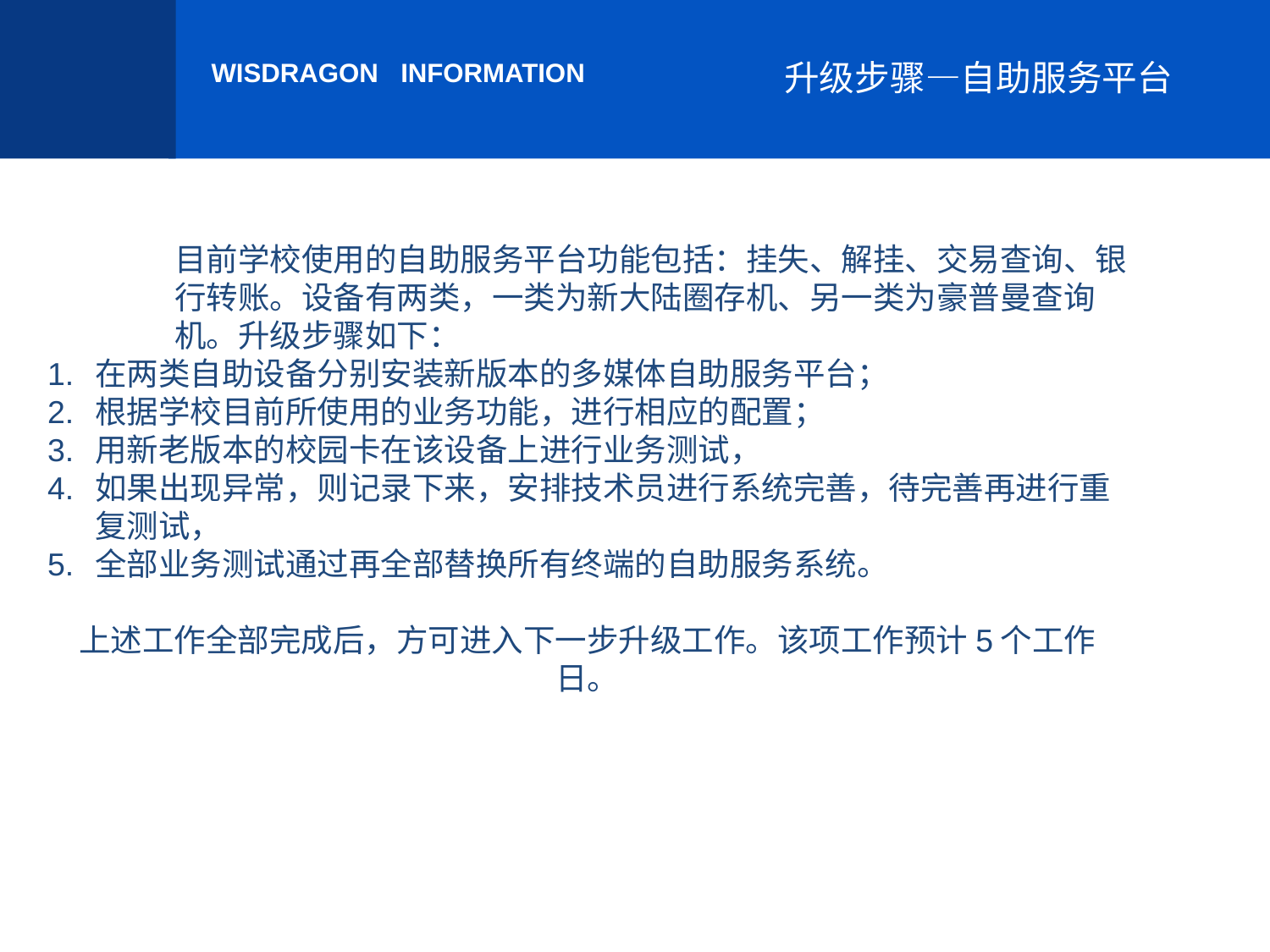

升级步骤—自助服务平台

目前学校使用的自助服务平台功能包括：挂失、解挂、交易查询、银行转账。设备有两类，一类为新大陆圈存机、另一类为豪普曼查询机。升级步骤如下：
在两类自助设备分别安装新版本的多媒体自助服务平台；
根据学校目前所使用的业务功能，进行相应的配置；
用新老版本的校园卡在该设备上进行业务测试，
如果出现异常，则记录下来，安排技术员进行系统完善，待完善再进行重复测试，
全部业务测试通过再全部替换所有终端的自助服务系统。

上述工作全部完成后，方可进入下一步升级工作。该项工作预计5个工作日。